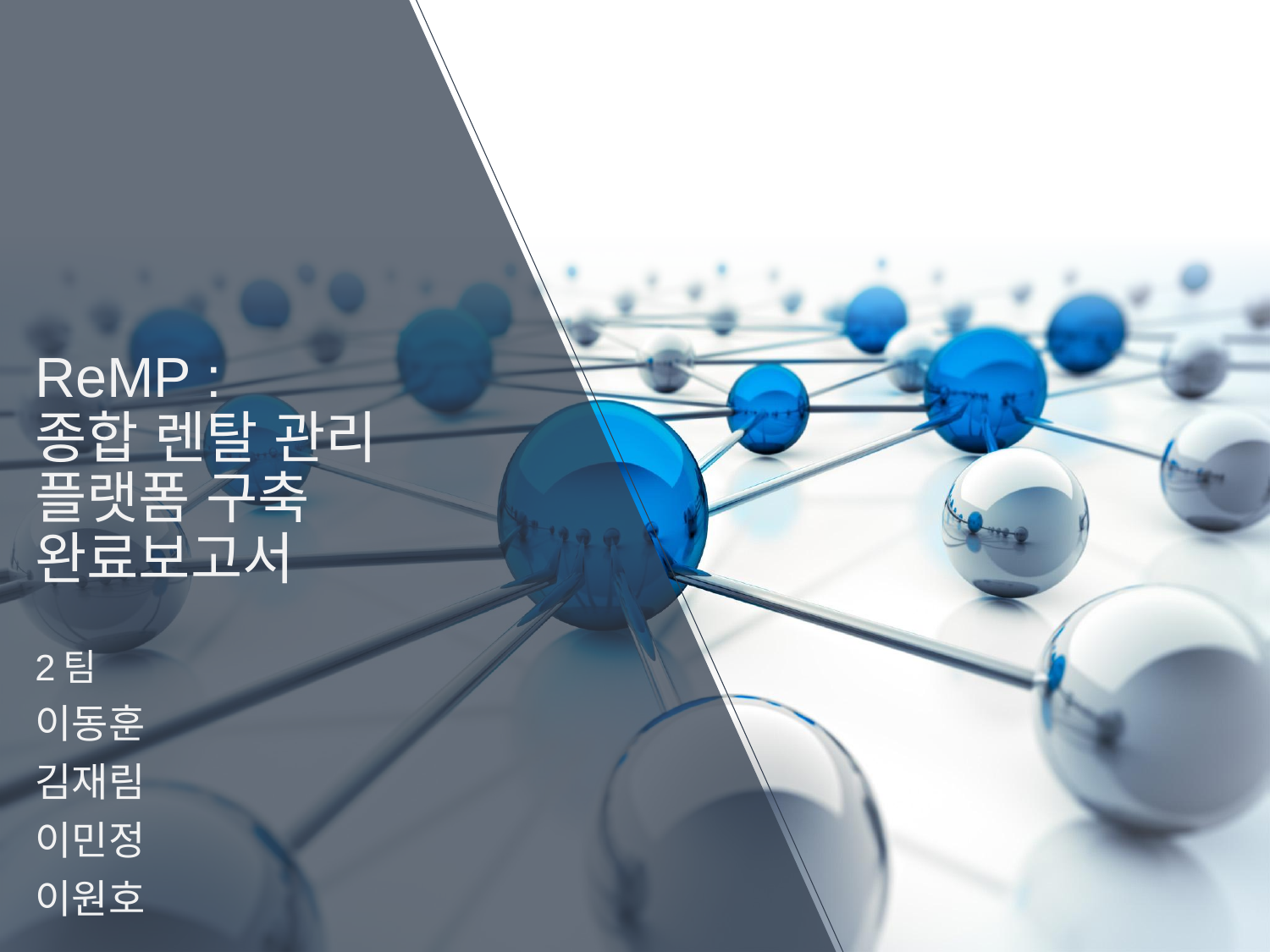

# ReMP : 종합 렌탈 관리 플랫폼 구축 완료보고서
2팀
이동훈
김재림
이민정
이원호